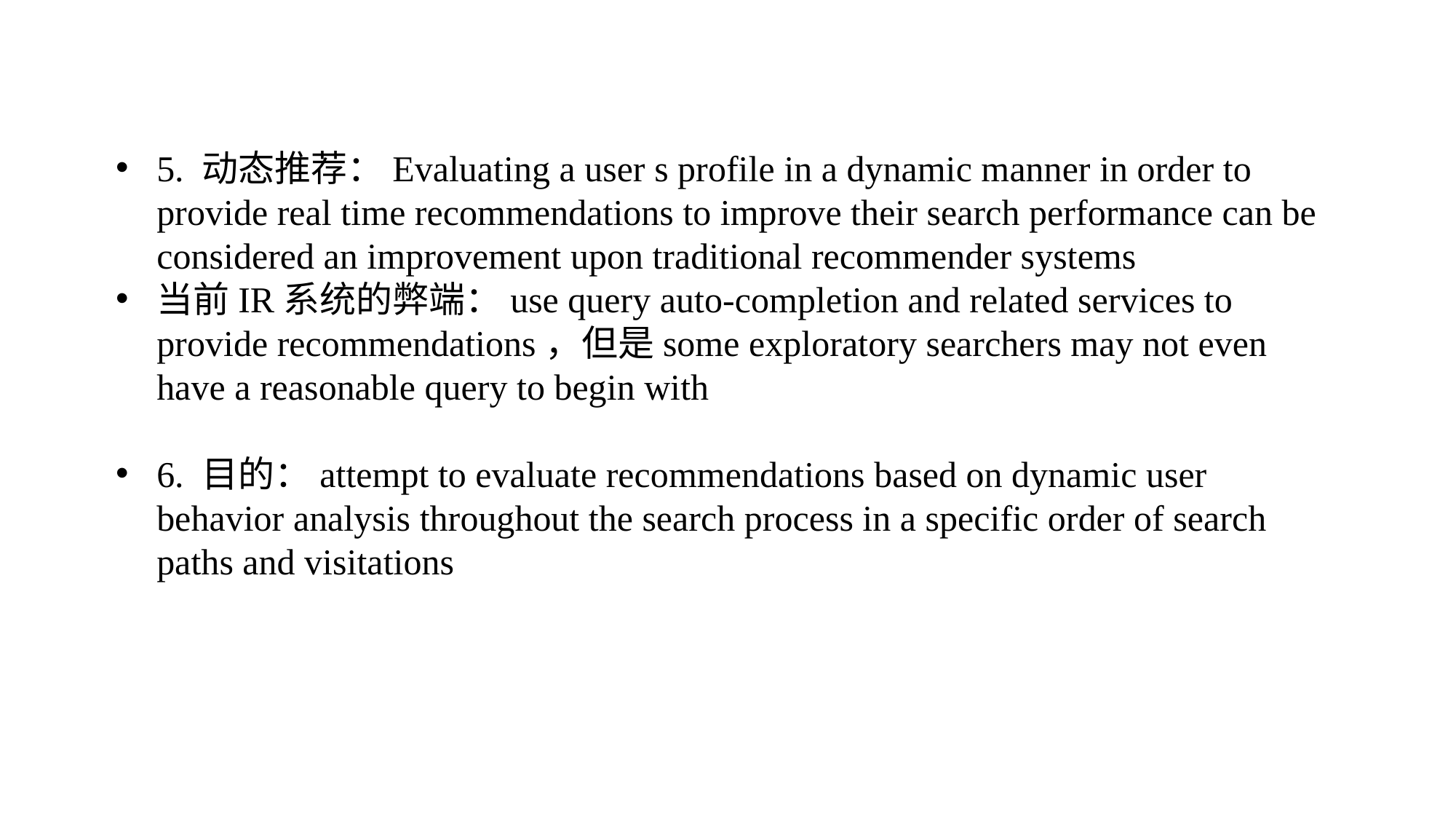

5. 动态推荐：Evaluating a user s profile in a dynamic manner in order to provide real time recommendations to improve their search performance can be considered an improvement upon traditional recommender systems
当前IR系统的弊端：use query auto-completion and related services to provide recommendations，但是some exploratory searchers may not even have a reasonable query to begin with

6. 目的：attempt to evaluate recommendations based on dynamic user behavior analysis throughout the search process in a specific order of search paths and visitations